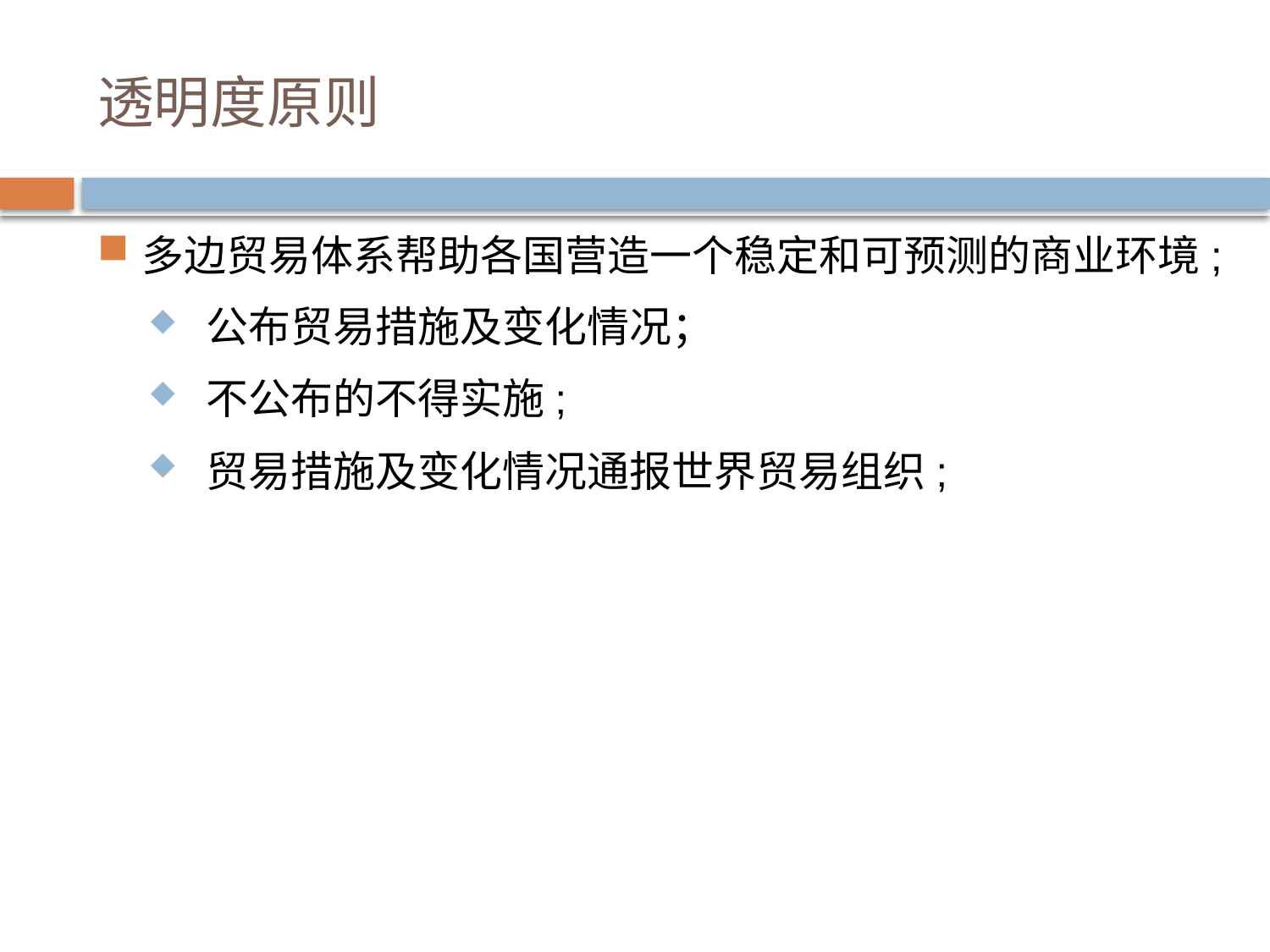

# 透明度原则
多边贸易体系帮助各国营造一个稳定和可预测的商业环境;
 公布贸易措施及变化情况；
 不公布的不得实施;
 贸易措施及变化情况通报世界贸易组织;